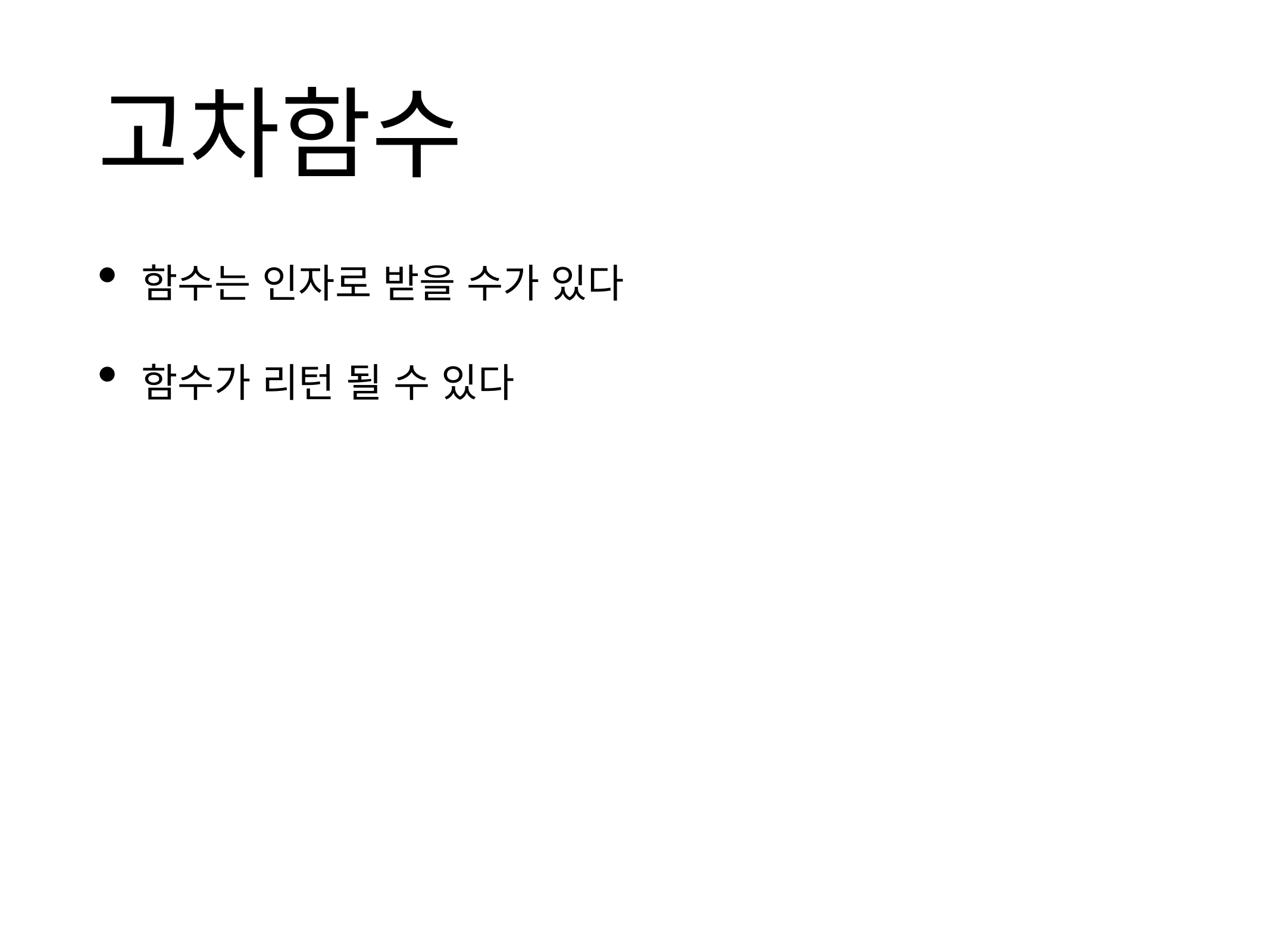

# 고차함수
함수는 인자로 받을 수가 있다
함수가 리턴 될 수 있다